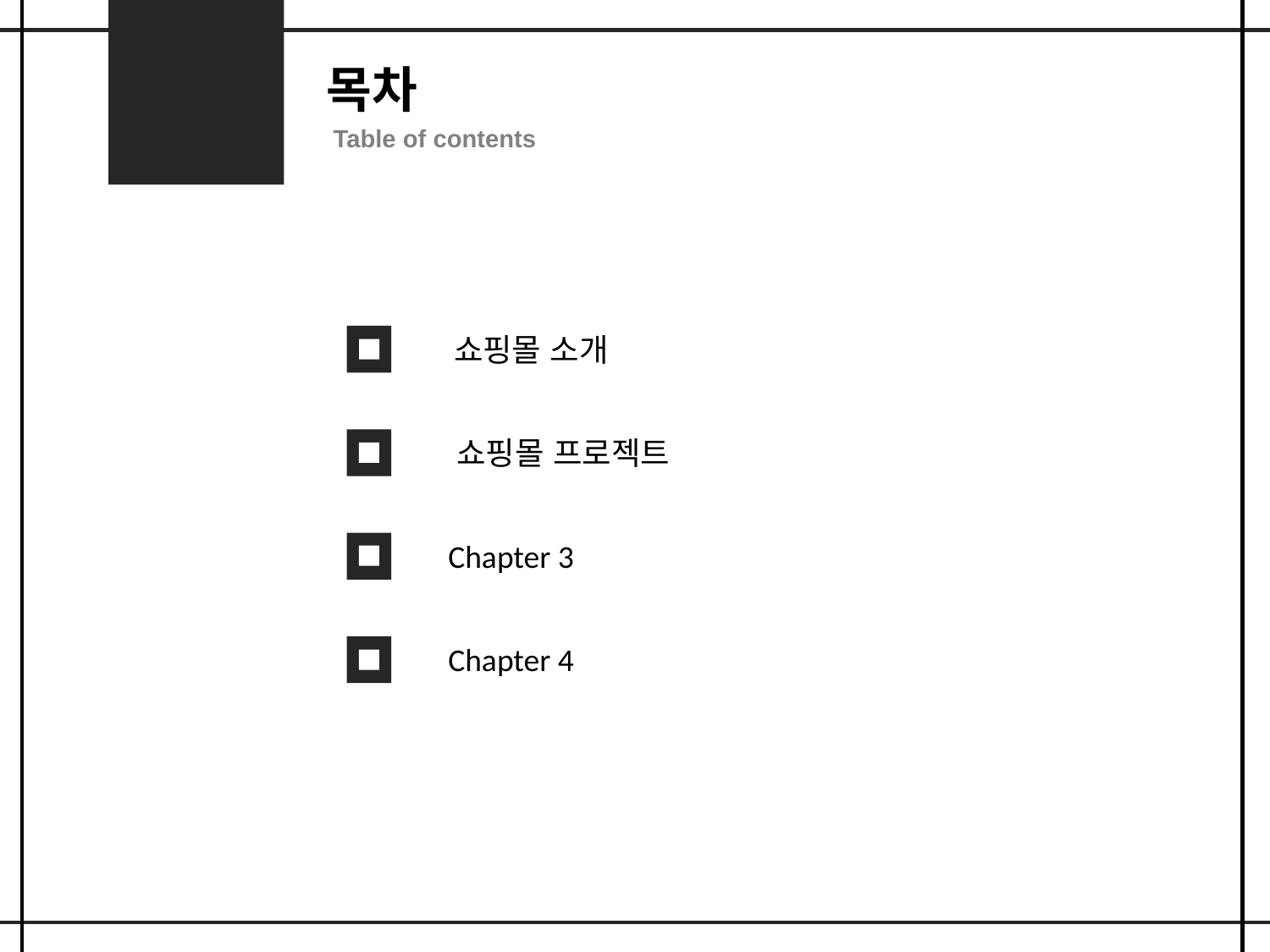

목차
Table of contents
쇼핑몰 소개

쇼핑몰 프로젝트

Chapter 3

Chapter 4